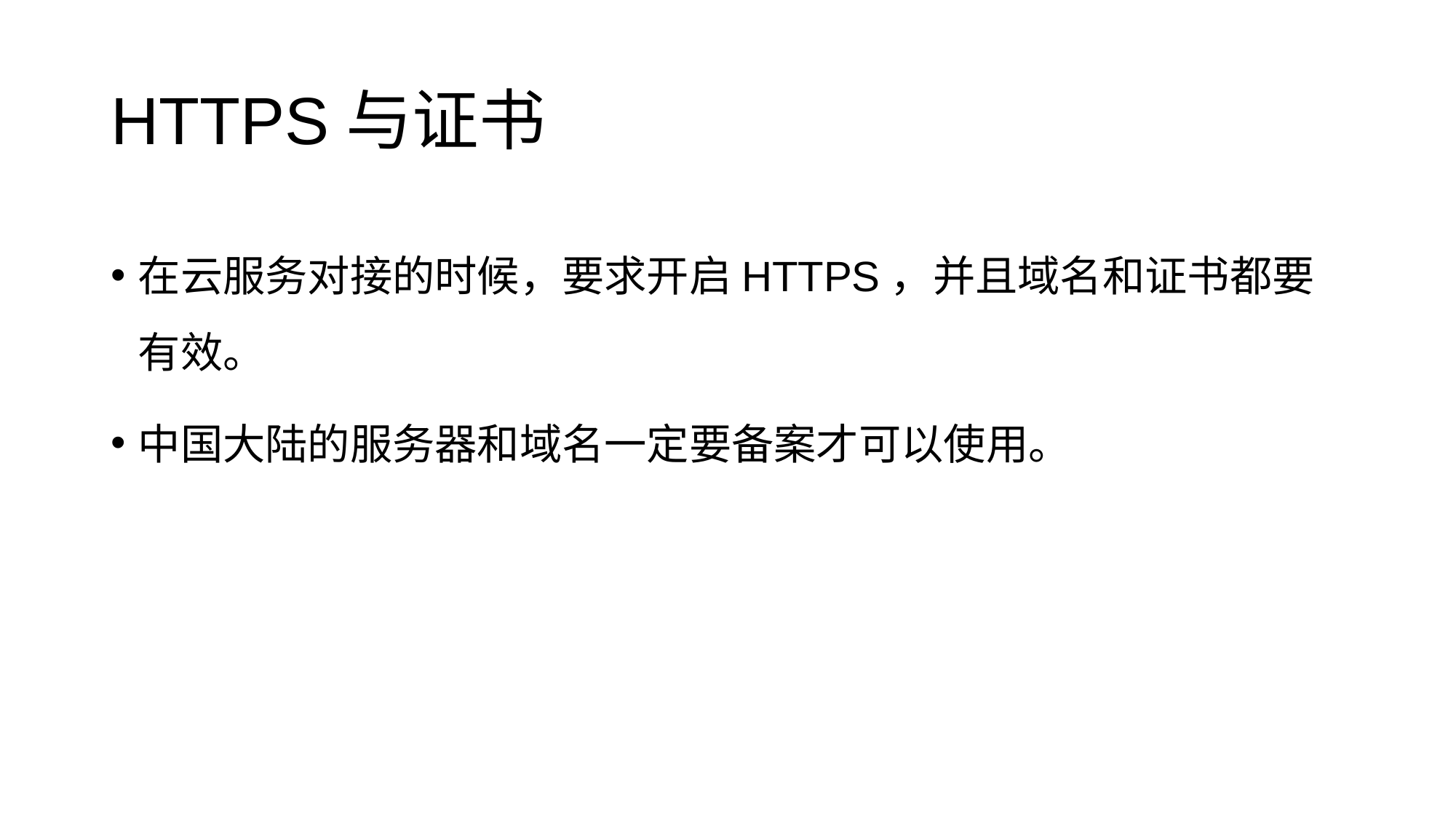

# HTTPS与证书
在云服务对接的时候，要求开启HTTPS，并且域名和证书都要有效。
中国大陆的服务器和域名一定要备案才可以使用。